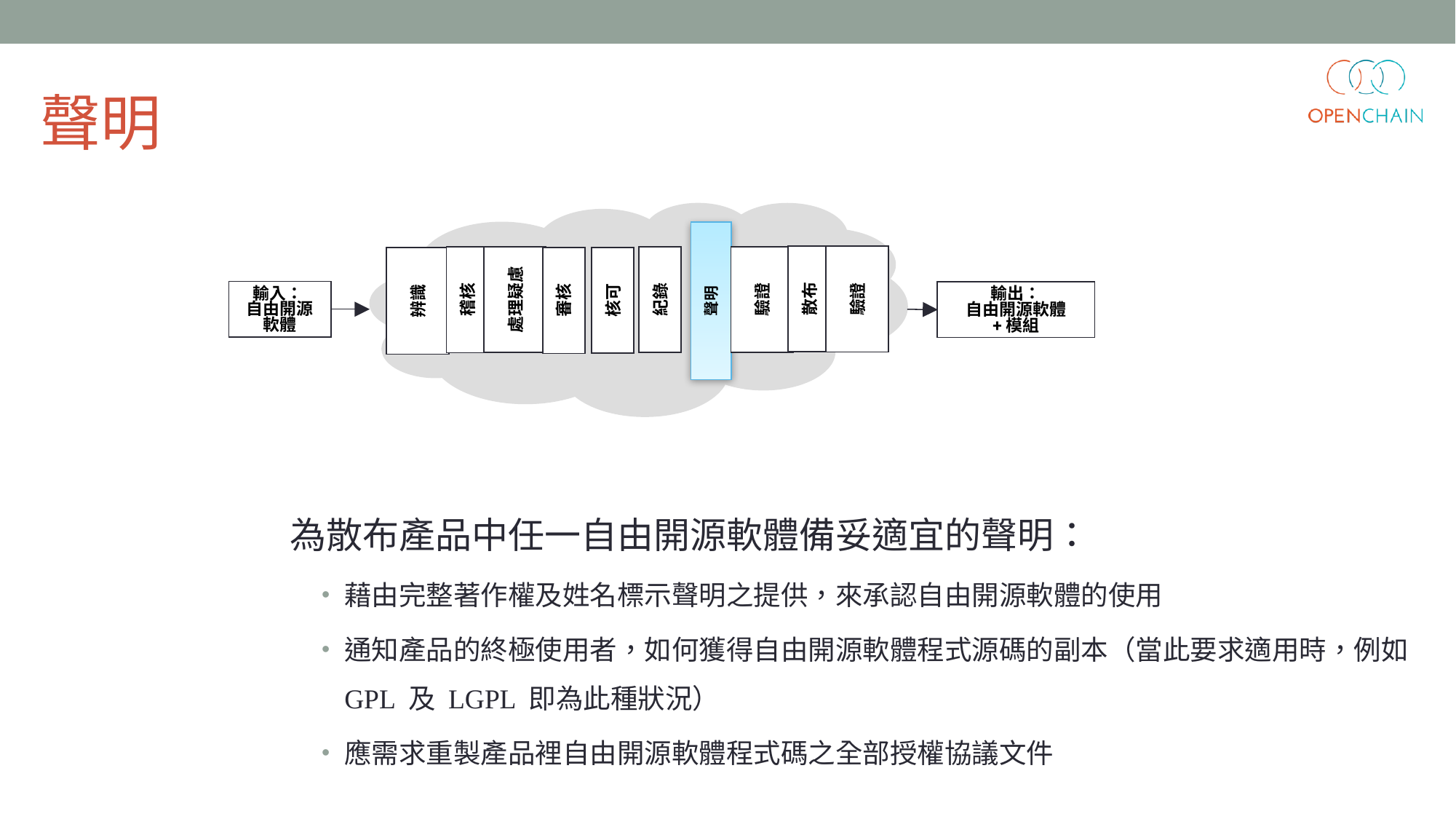

聲明

驗證
處理疑慮
驗證
辨識
散布
紀錄
稽核
核可
審核
聲明
輸入：
自由開源軟體
輸出：
自由開源軟體
+模組
為散布產品中任一自由開源軟體備妥適宜的聲明：
藉由完整著作權及姓名標示聲明之提供，來承認自由開源軟體的使用
通知產品的終極使用者，如何獲得自由開源軟體程式源碼的副本（當此要求適用時，例如GPL 及 LGPL 即為此種狀況）
應需求重製產品裡自由開源軟體程式碼之全部授權協議文件